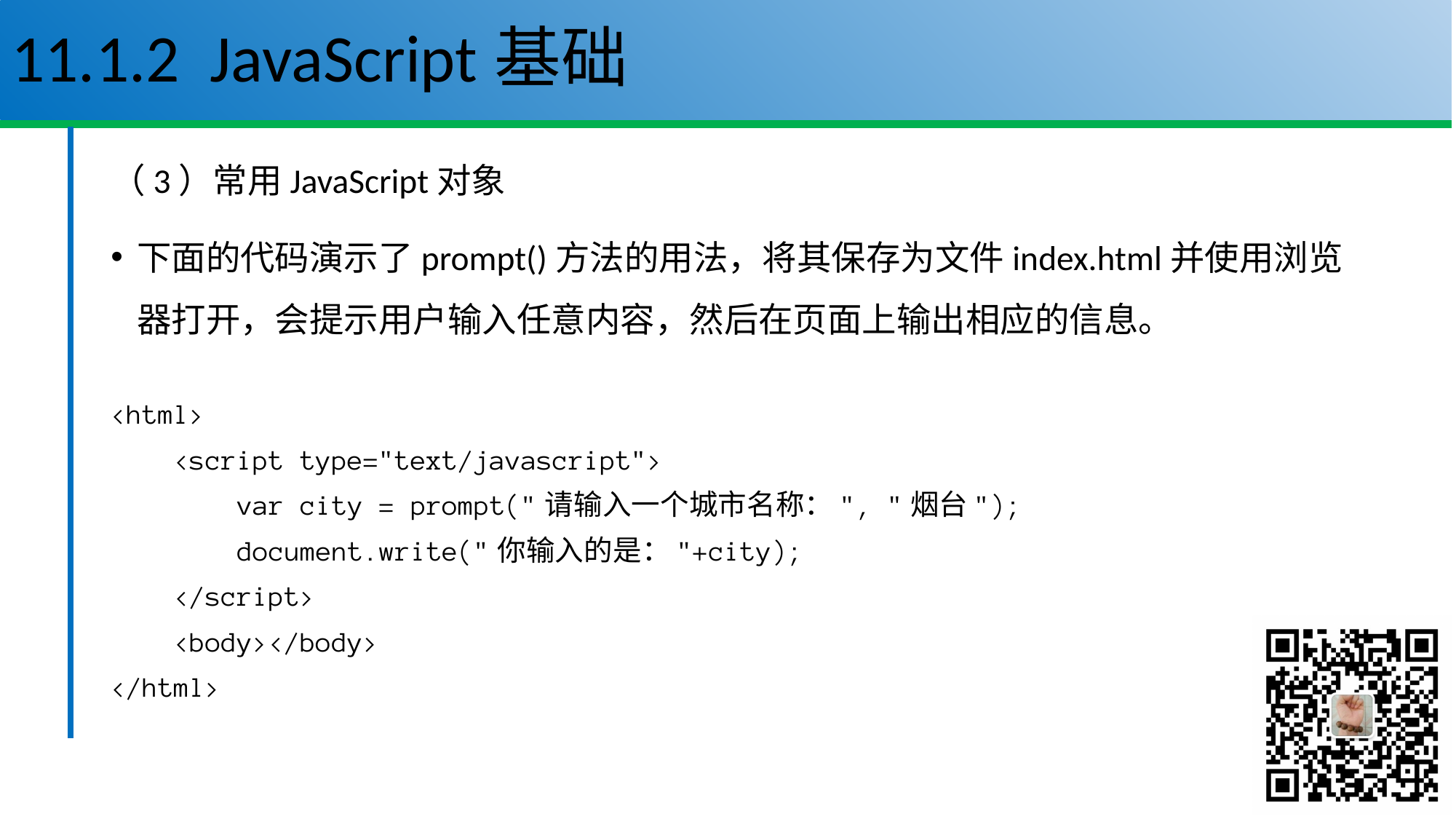

# 11.1.2  JavaScript基础
（3）常用JavaScript对象
下面的代码演示了prompt()方法的用法，将其保存为文件index.html并使用浏览器打开，会提示用户输入任意内容，然后在页面上输出相应的信息。

<html>
    <script type="text/javascript">
        var city = prompt("请输入一个城市名称：", "烟台");
        document.write("你输入的是："+city);
    </script>
    <body></body>
</html>
16